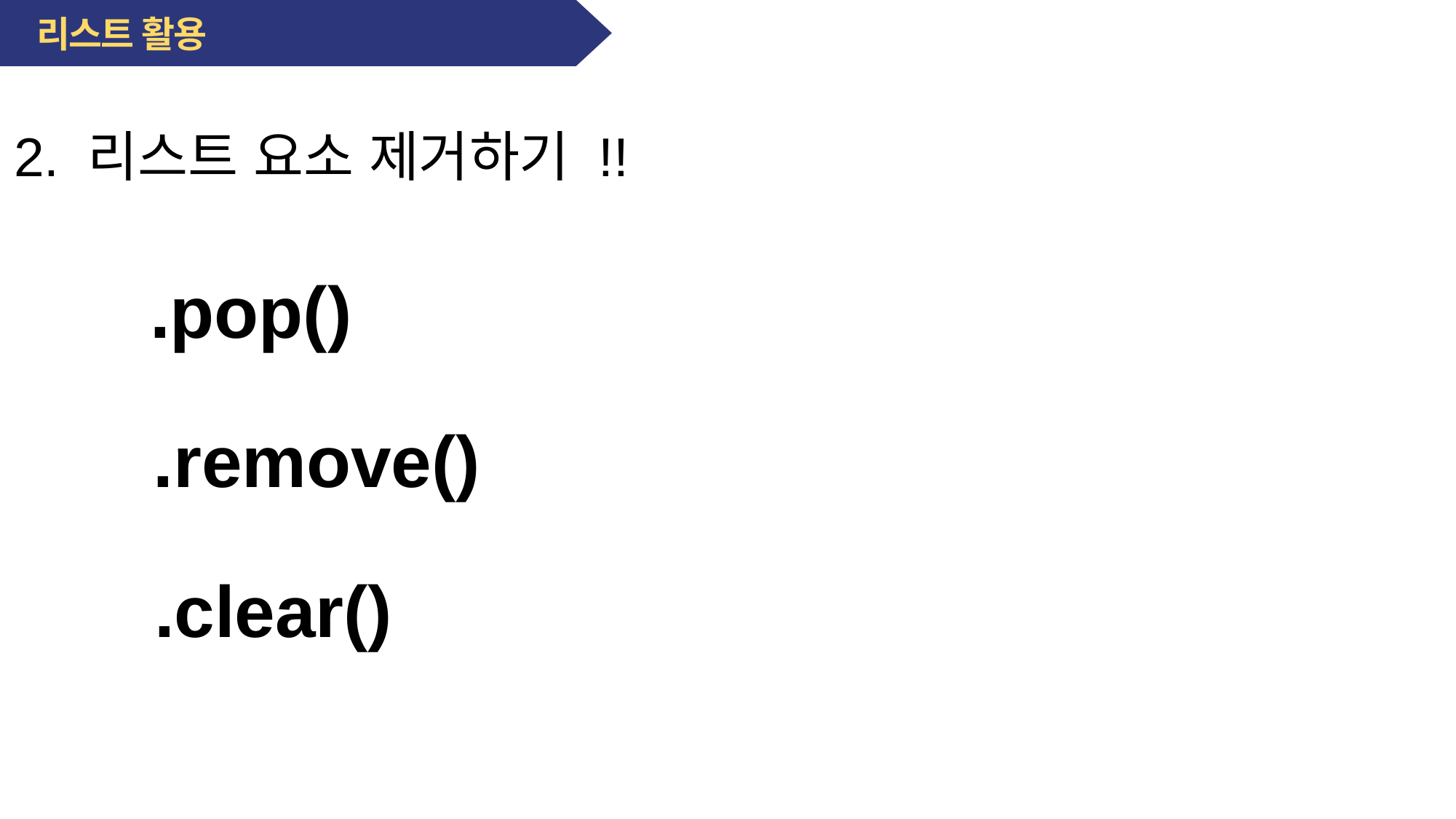

리스트 활용
2. 리스트 요소 제거하기 !!
.pop()
.remove()
.clear()